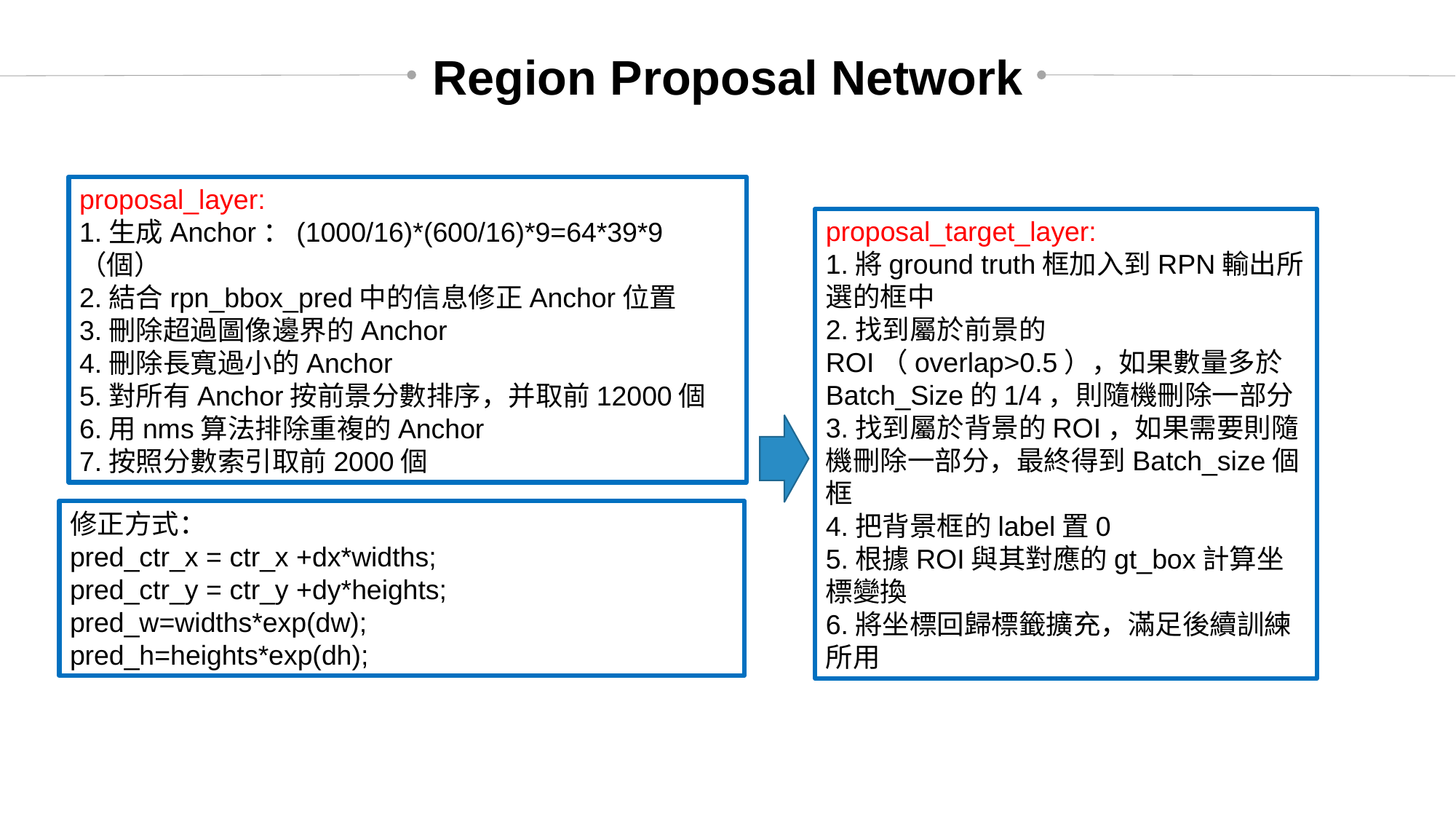

Region Proposal Network
proposal_layer:
1.生成Anchor：(1000/16)*(600/16)*9=64*39*9（個）
2.結合rpn_bbox_pred中的信息修正Anchor位置
3.刪除超過圖像邊界的Anchor
4.刪除長寬過小的Anchor
5.對所有Anchor按前景分數排序，并取前12000個
6.用nms算法排除重複的Anchor
7.按照分數索引取前2000個
proposal_target_layer:
1.將ground truth框加入到RPN輸出所選的框中
2.找到屬於前景的ROI（overlap>0.5），如果數量多於Batch_Size的1/4，則隨機刪除一部分
3.找到屬於背景的ROI，如果需要則隨機刪除一部分，最終得到Batch_size個框
4.把背景框的label置0
5.根據ROI與其對應的gt_box計算坐標變換
6.將坐標回歸標籤擴充，滿足後續訓練所用

修正方式：
pred_ctr_x = ctr_x +dx*widths;
pred_ctr_y = ctr_y +dy*heights;
pred_w=widths*exp(dw);
pred_h=heights*exp(dh);